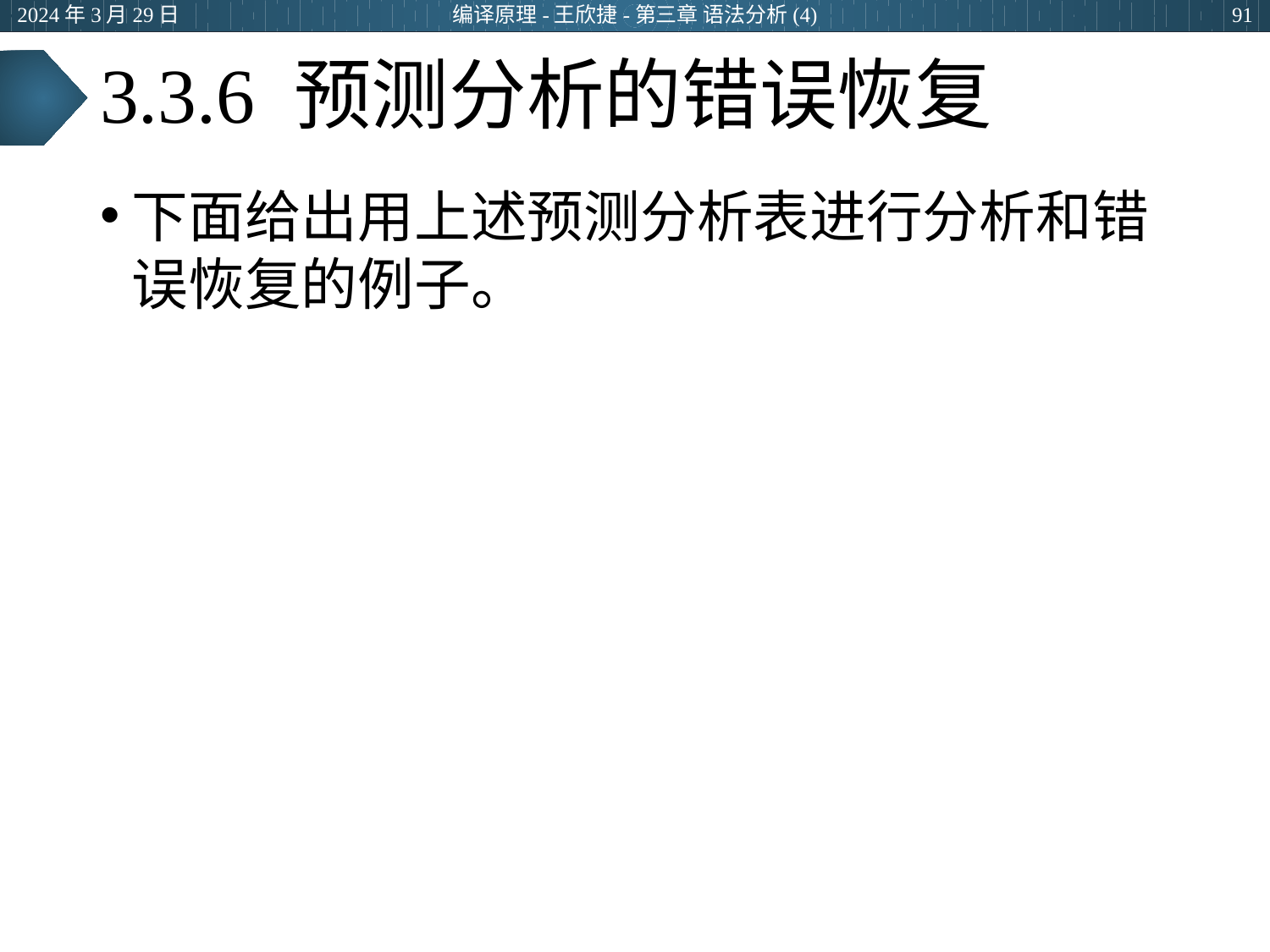

2024年3月29日
编译原理-王欣捷-第三章 语法分析(4)
91
# 3.3.6 预测分析的错误恢复
下面给出用上述预测分析表进行分析和错误恢复的例子。